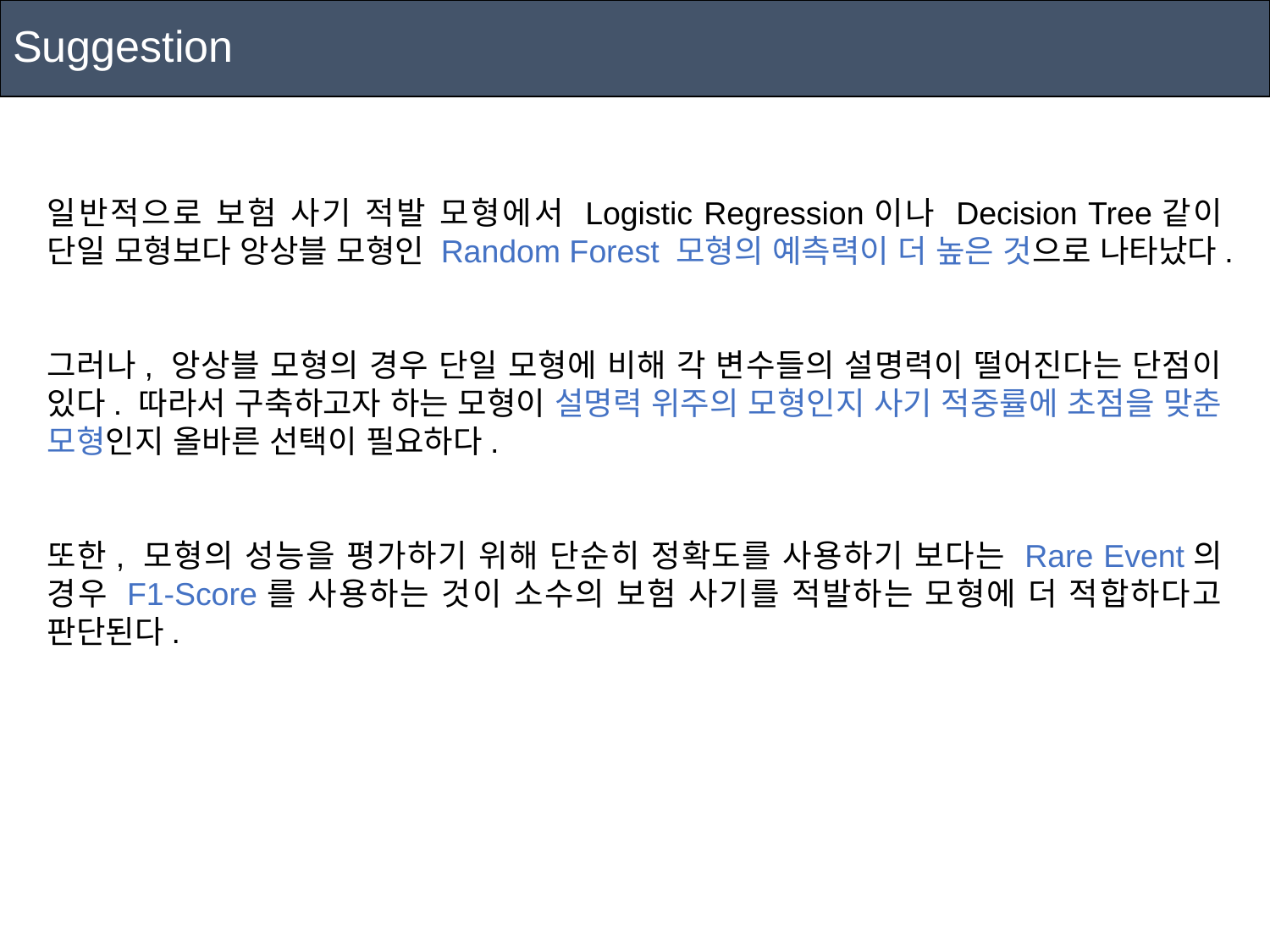

# Suggestion

일반적으로 보험 사기 적발 모형에서 Logistic Regression이나 Decision Tree같이 단일 모형보다 앙상블 모형인 Random Forest 모형의 예측력이 더 높은 것으로 나타났다.

그러나, 앙상블 모형의 경우 단일 모형에 비해 각 변수들의 설명력이 떨어진다는 단점이 있다. 따라서 구축하고자 하는 모형이 설명력 위주의 모형인지 사기 적중률에 초점을 맞춘 모형인지 올바른 선택이 필요하다.

또한, 모형의 성능을 평가하기 위해 단순히 정확도를 사용하기 보다는 Rare Event의 경우 F1-Score를 사용하는 것이 소수의 보험 사기를 적발하는 모형에 더 적합하다고 판단된다.